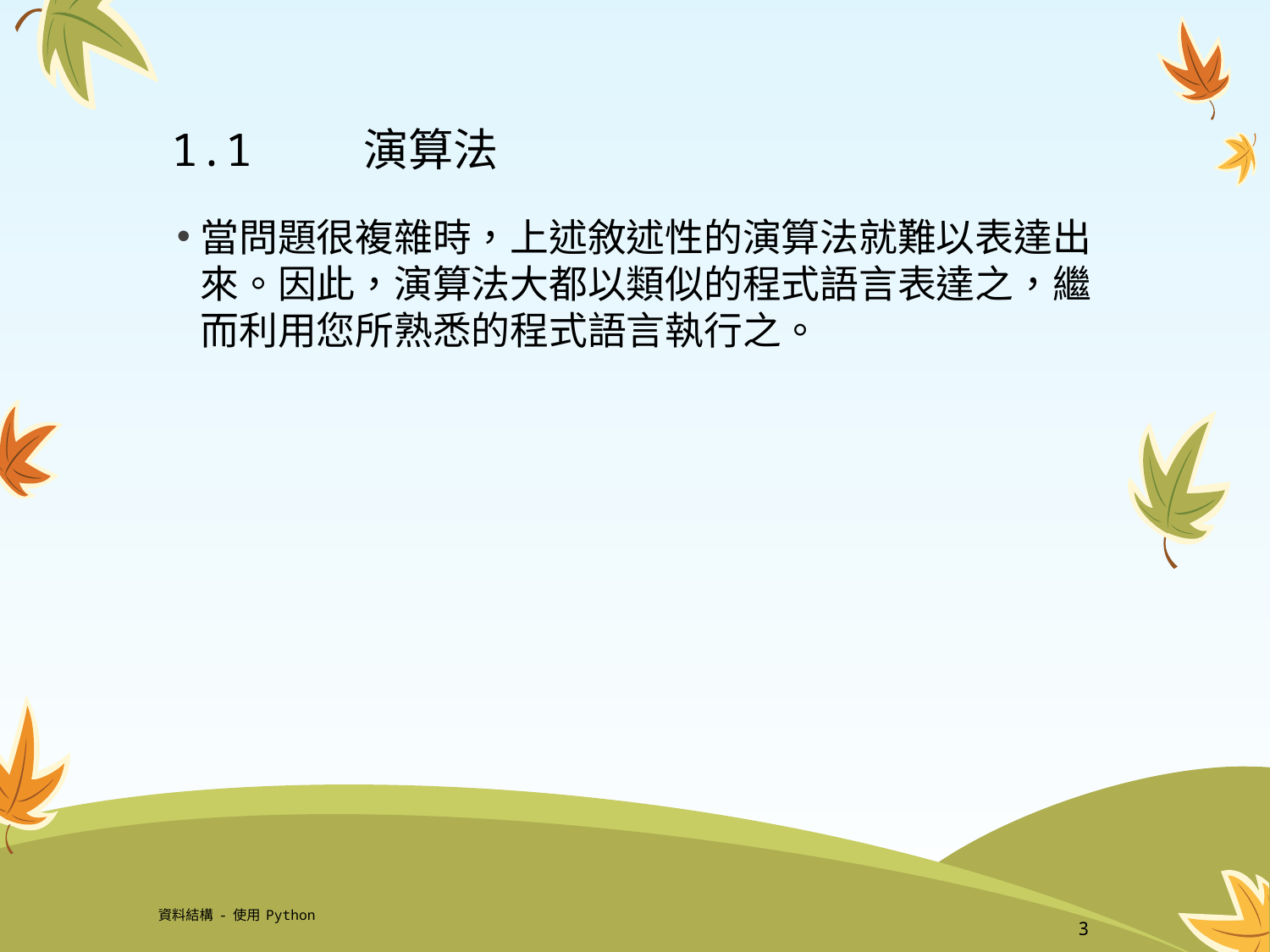

# 1.1	  演算法
當問題很複雜時，上述敘述性的演算法就難以表達出來。因此，演算法大都以類似的程式語言表達之，繼而利用您所熟悉的程式語言執行之。

資料結構-使用Python
3